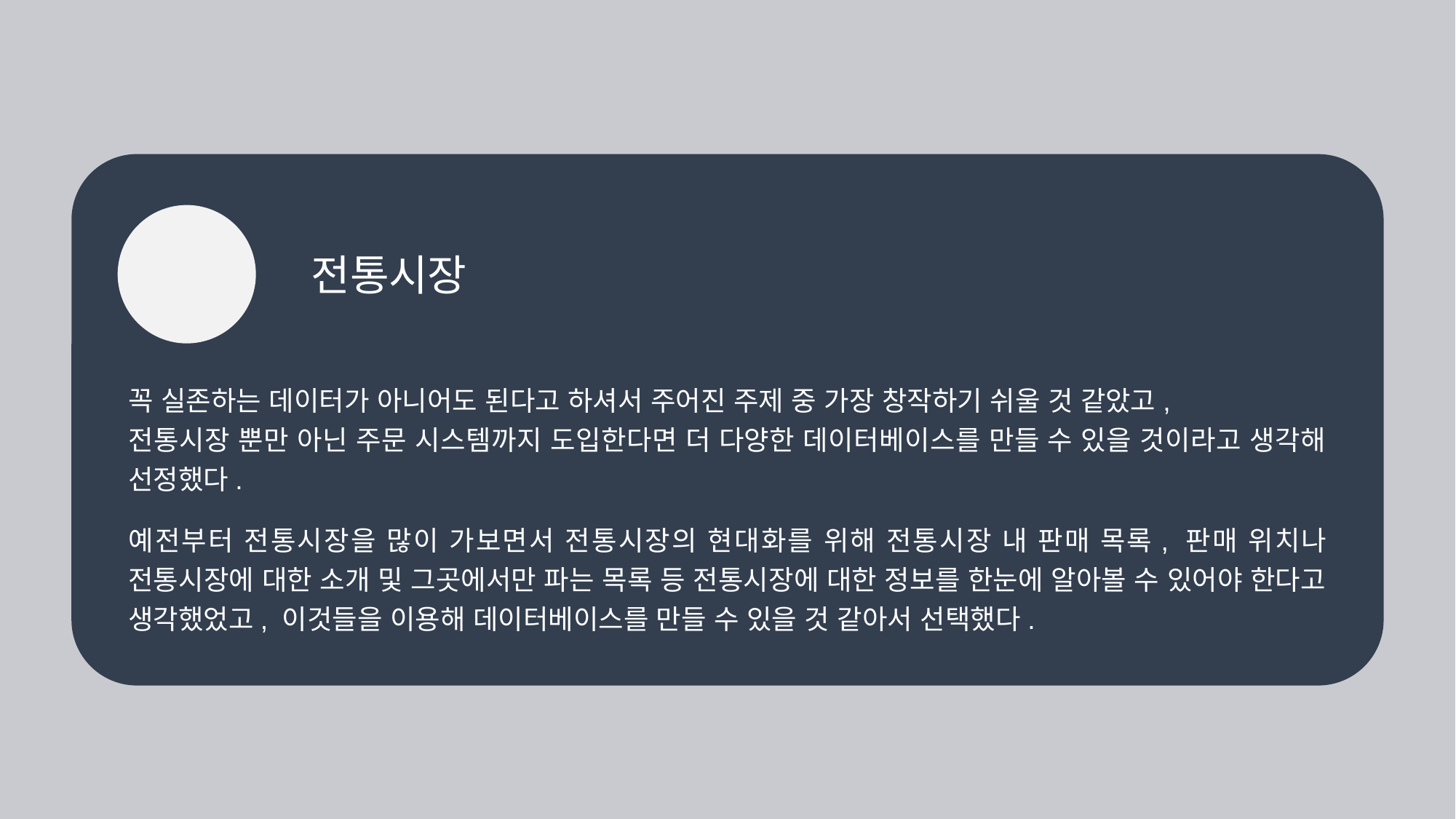

전통시장
꼭 실존하는 데이터가 아니어도 된다고 하셔서 주어진 주제 중 가장 창작하기 쉬울 것 같았고,
전통시장 뿐만 아닌 주문 시스템까지 도입한다면 더 다양한 데이터베이스를 만들 수 있을 것이라고 생각해 선정했다.
예전부터 전통시장을 많이 가보면서 전통시장의 현대화를 위해 전통시장 내 판매 목록, 판매 위치나 전통시장에 대한 소개 및 그곳에서만 파는 목록 등 전통시장에 대한 정보를 한눈에 알아볼 수 있어야 한다고 생각했었고, 이것들을 이용해 데이터베이스를 만들 수 있을 것 같아서 선택했다.